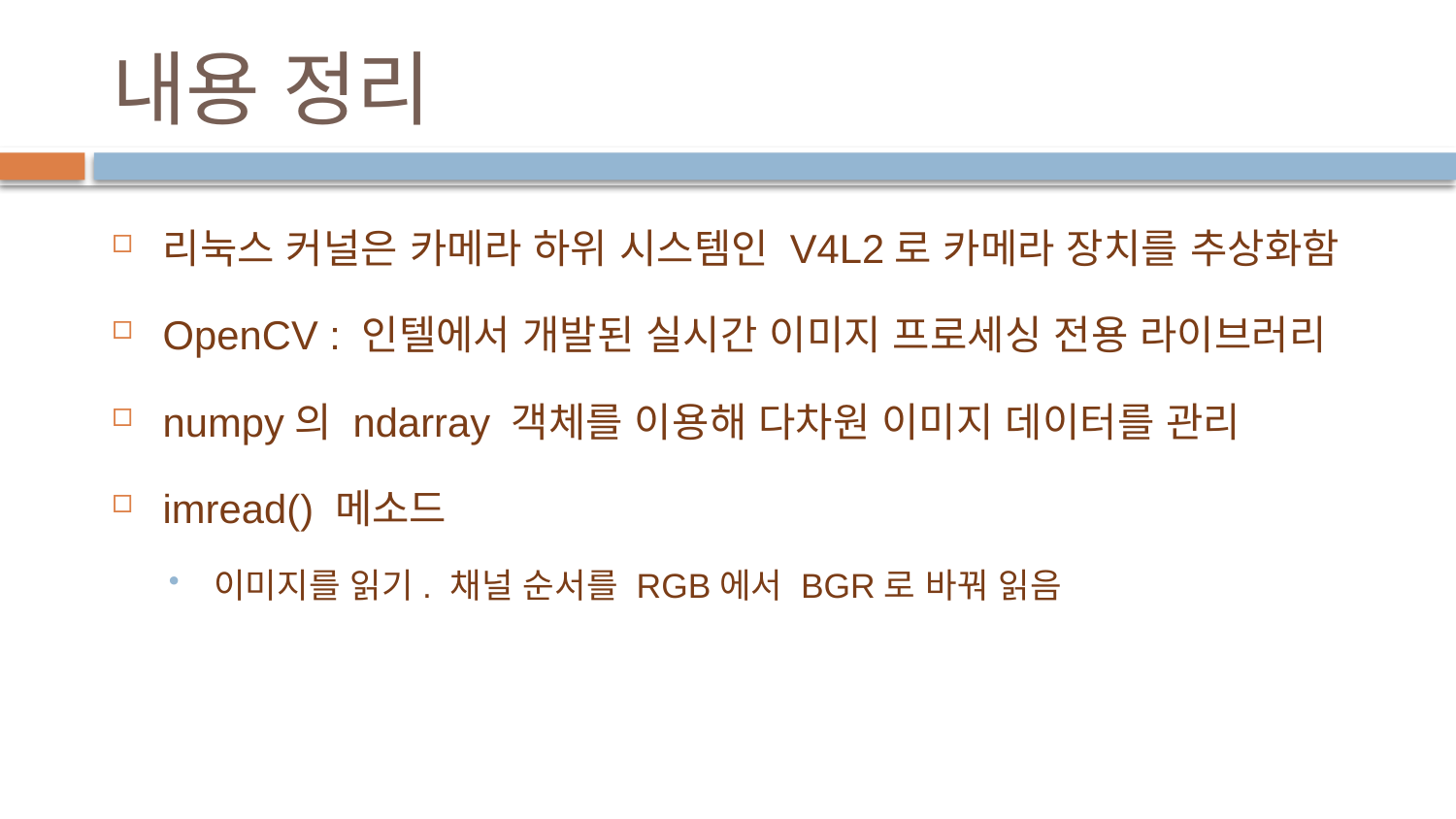

# 내용 정리
리눅스 커널은 카메라 하위 시스템인 V4L2로 카메라 장치를 추상화함
OpenCV : 인텔에서 개발된 실시간 이미지 프로세싱 전용 라이브러리
numpy의 ndarray 객체를 이용해 다차원 이미지 데이터를 관리
imread() 메소드
이미지를 읽기. 채널 순서를 RGB에서 BGR로 바꿔 읽음